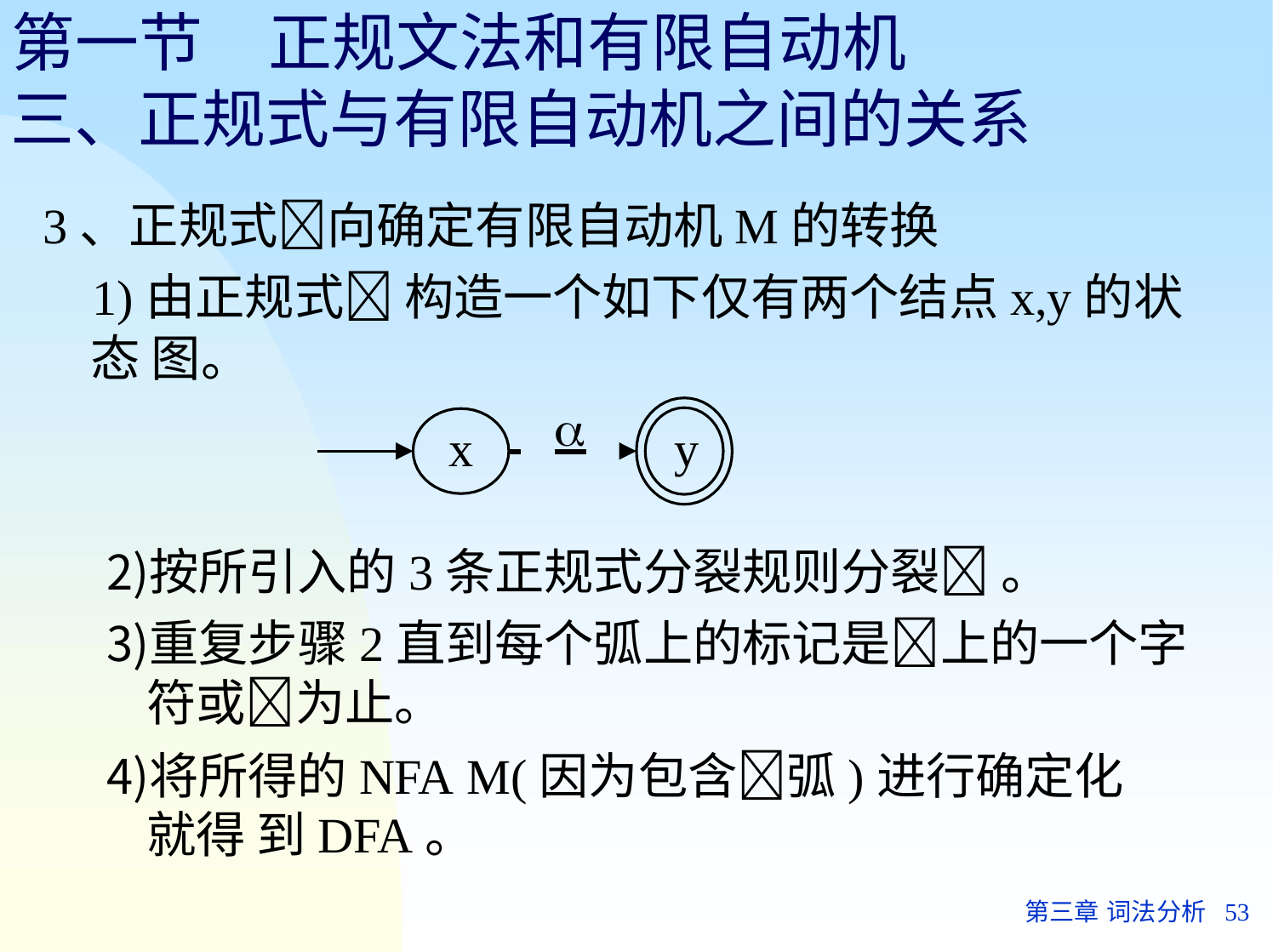

# 第一节	正规文法和有限自动机
三、正规式与有限自动机之间的关系
3、正规式α向确定有限自动机M的转换
1)由正规式α 构造一个如下仅有两个结点x,y的状态 图。
 	α

x	y

按所引入的3条正规式分裂规则分裂α 。
重复步骤2直到每个弧上的标记是Σ上的一个字符或ε为止。
将所得的NFA M(因为包含ε弧)进行确定化就得 到DFA。
第三章 词法分析	53